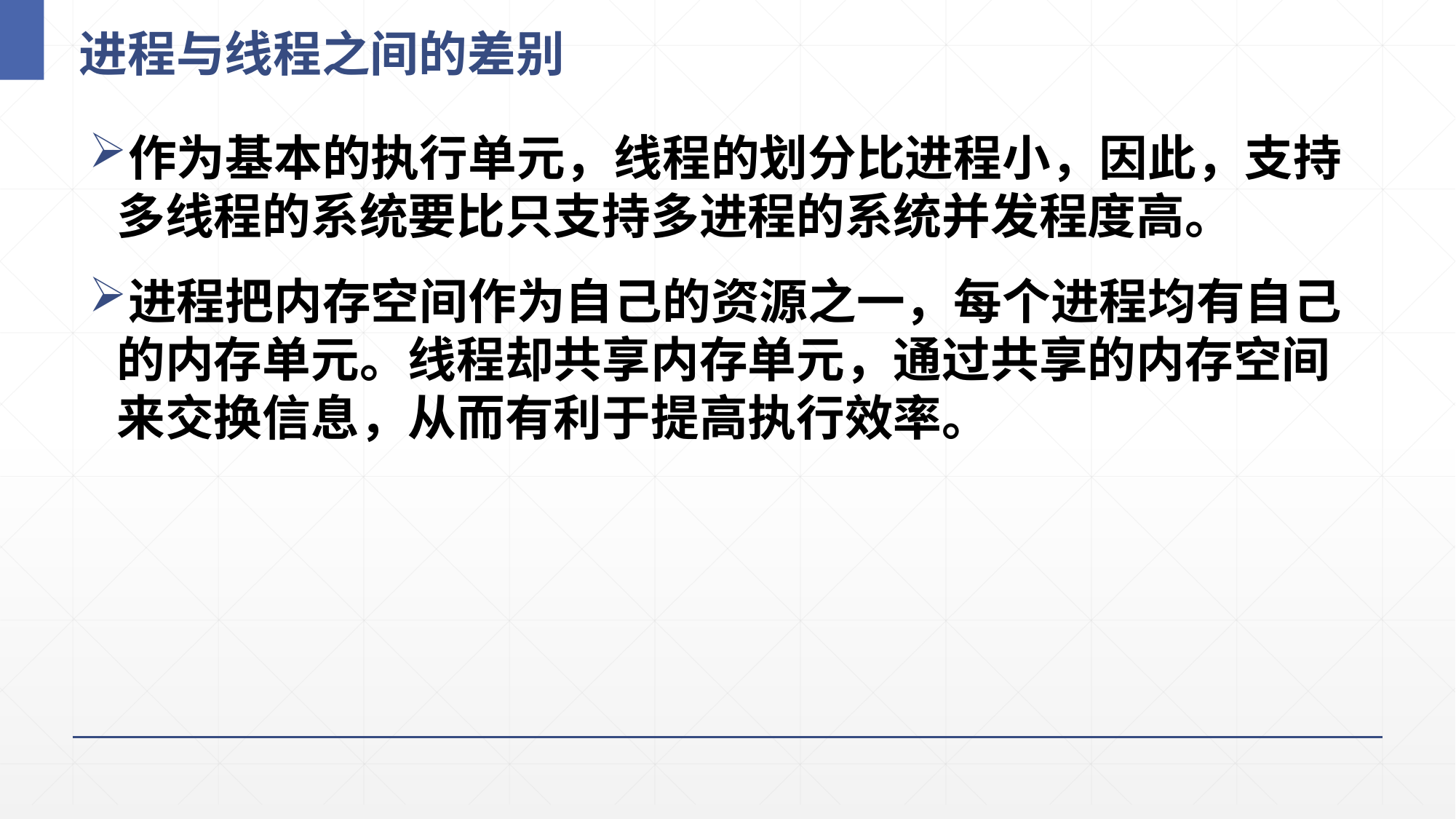

# 进程与线程之间的差别
作为基本的执行单元，线程的划分比进程小，因此，支持多线程的系统要比只支持多进程的系统并发程度高。
进程把内存空间作为自己的资源之一，每个进程均有自己的内存单元。线程却共享内存单元，通过共享的内存空间来交换信息，从而有利于提高执行效率。